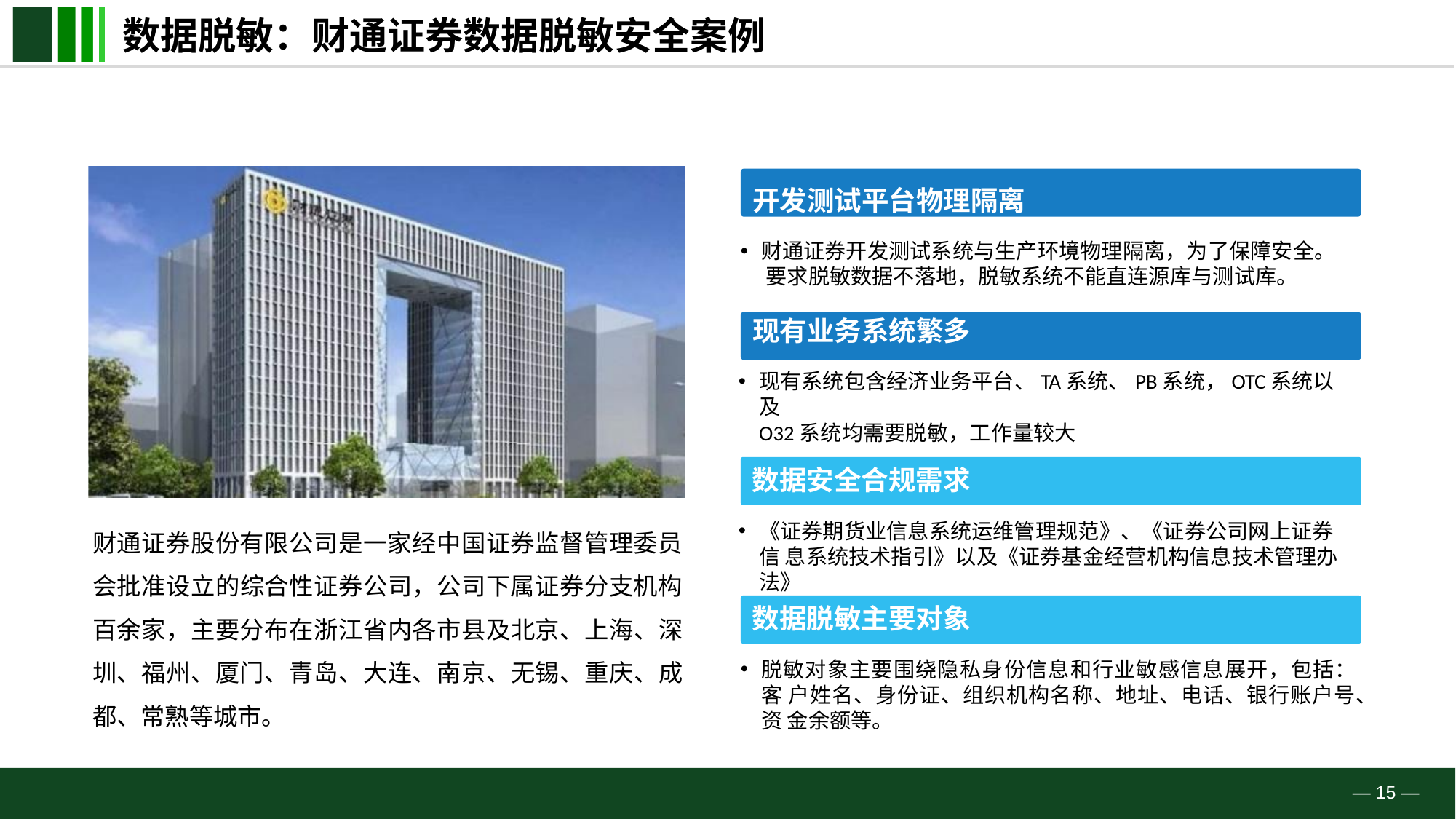

# 数据脱敏：财通证券数据脱敏安全案例

开发测试平台物理隔离
财通证券开发测试系统与生产环境物理隔离，为了保障安全。 要求脱敏数据不落地，脱敏系统不能直连源库与测试库。

现有业务系统繁多
现有系统包含经济业务平台、TA系统、PB系统，OTC系统以及
O32系统均需要脱敏，工作量较大

数据安全合规需求
《证券期货业信息系统运维管理规范》、《证券公司网上证券信 息系统技术指引》以及《证券基金经营机构信息技术管理办法》
财通证券股份有限公司是一家经中国证券监督管理委员 会批准设立的综合性证券公司，公司下属证券分支机构 百余家，主要分布在浙江省内各市县及北京、上海、深 圳、福州、厦门、青岛、大连、南京、无锡、重庆、成 都、常熟等城市。

数据脱敏主要对象
脱敏对象主要围绕隐私身份信息和行业敏感信息展开，包括：客 户姓名、身份证、组织机构名称、地址、电话、银行账户号、资 金余额等。
— 15 —